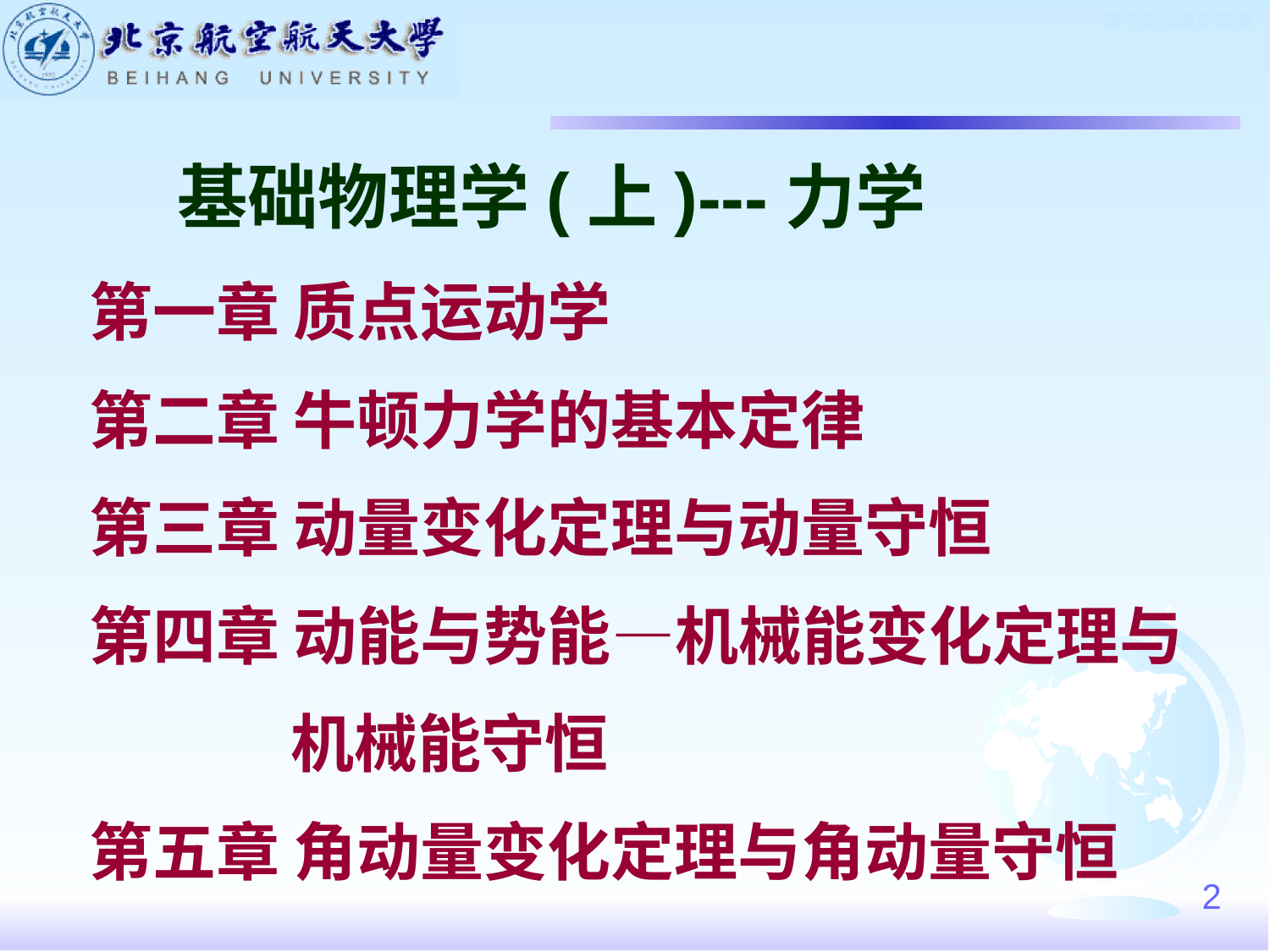

基础物理学(上)---力学
第一章 质点运动学
第二章 牛顿力学的基本定律
第三章 动量变化定理与动量守恒
第四章 动能与势能—机械能变化定理与
             机械能守恒
第五章 角动量变化定理与角动量守恒
2